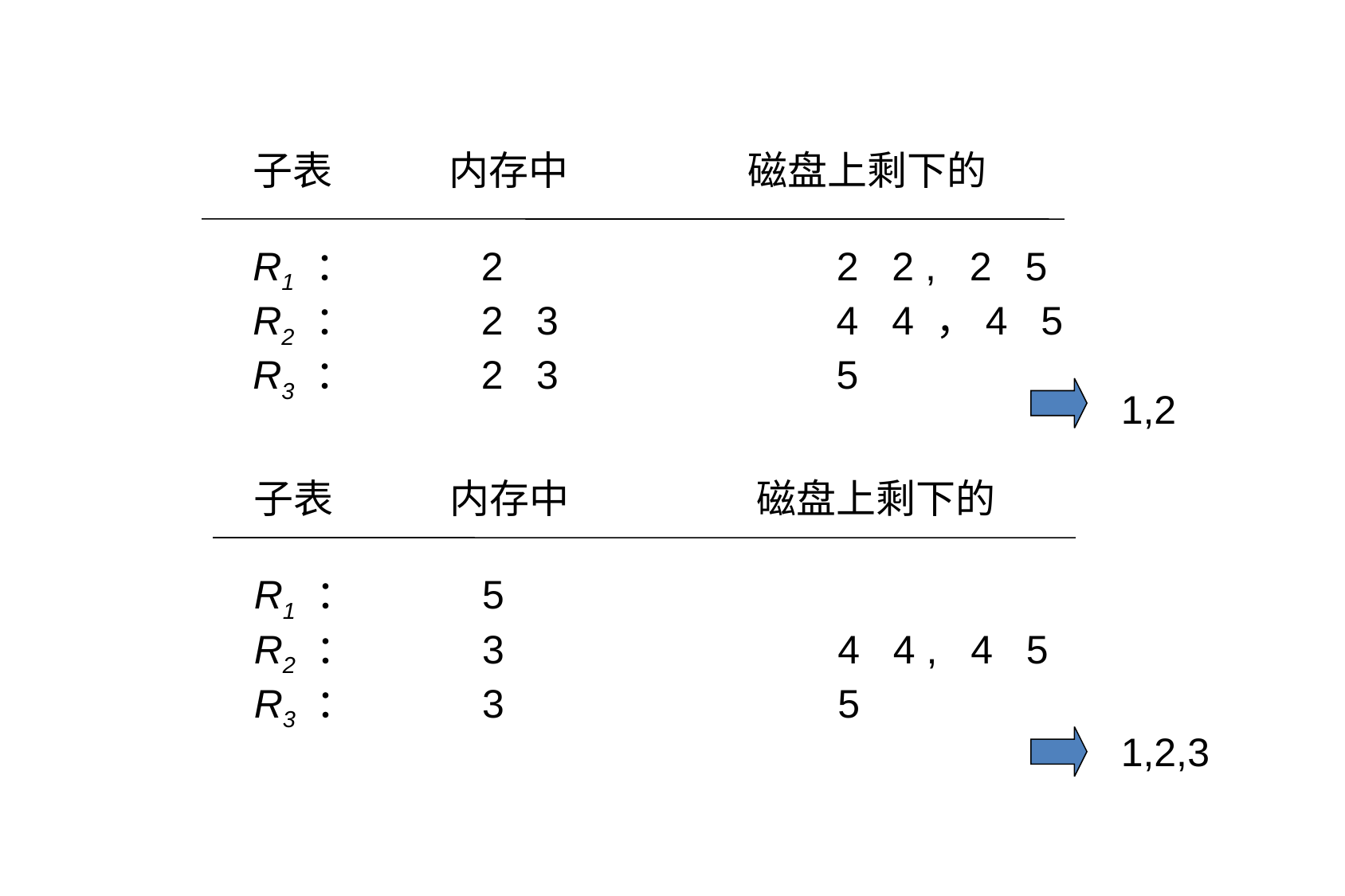

子表             内存中                    磁盘上剩下的

R1 ：             2                              2   2 ,   2   5
R2 ：             2   3                         4   4 ，4   5
R3 ：             2   3                         5

1,2
子表             内存中                     磁盘上剩下的

R1 ：             5
R2 ：             3                              4   4 ,   4   5
R3 ：             3                              5

1,2,3

15